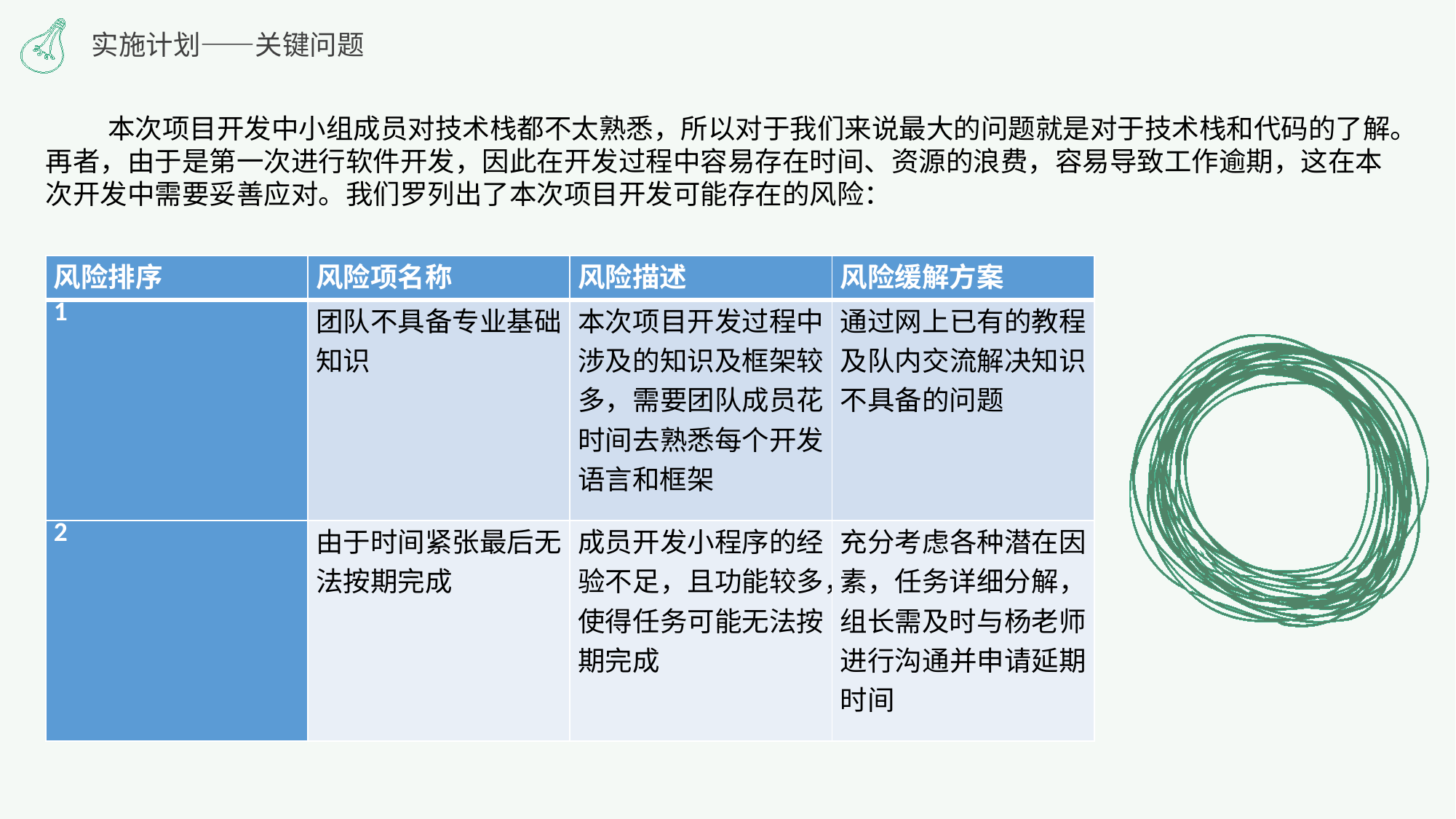

实施计划——关键问题
         本次项目开发中小组成员对技术栈都不太熟悉，所以对于我们来说最大的问题就是对于技术栈和代码的了解。再者，由于是第一次进行软件开发，因此在开发过程中容易存在时间、资源的浪费，容易导致工作逾期，这在本次开发中需要妥善应对。我们罗列出了本次项目开发可能存在的风险：
| 风险排序 | 风险项名称 | 风险描述 | 风险缓解方案 |
| --- | --- | --- | --- |
| 1 | 团队不具备专业基础知识 | 本次项目开发过程中涉及的知识及框架较多，需要团队成员花时间去熟悉每个开发语言和框架 | 通过网上已有的教程及队内交流解决知识不具备的问题 |
| 2 | 由于时间紧张最后无法按期完成 | 成员开发小程序的经验不足，且功能较多，使得任务可能无法按期完成 | 充分考虑各种潜在因素，任务详细分解，组长需及时与杨老师进行沟通并申请延期时间 |